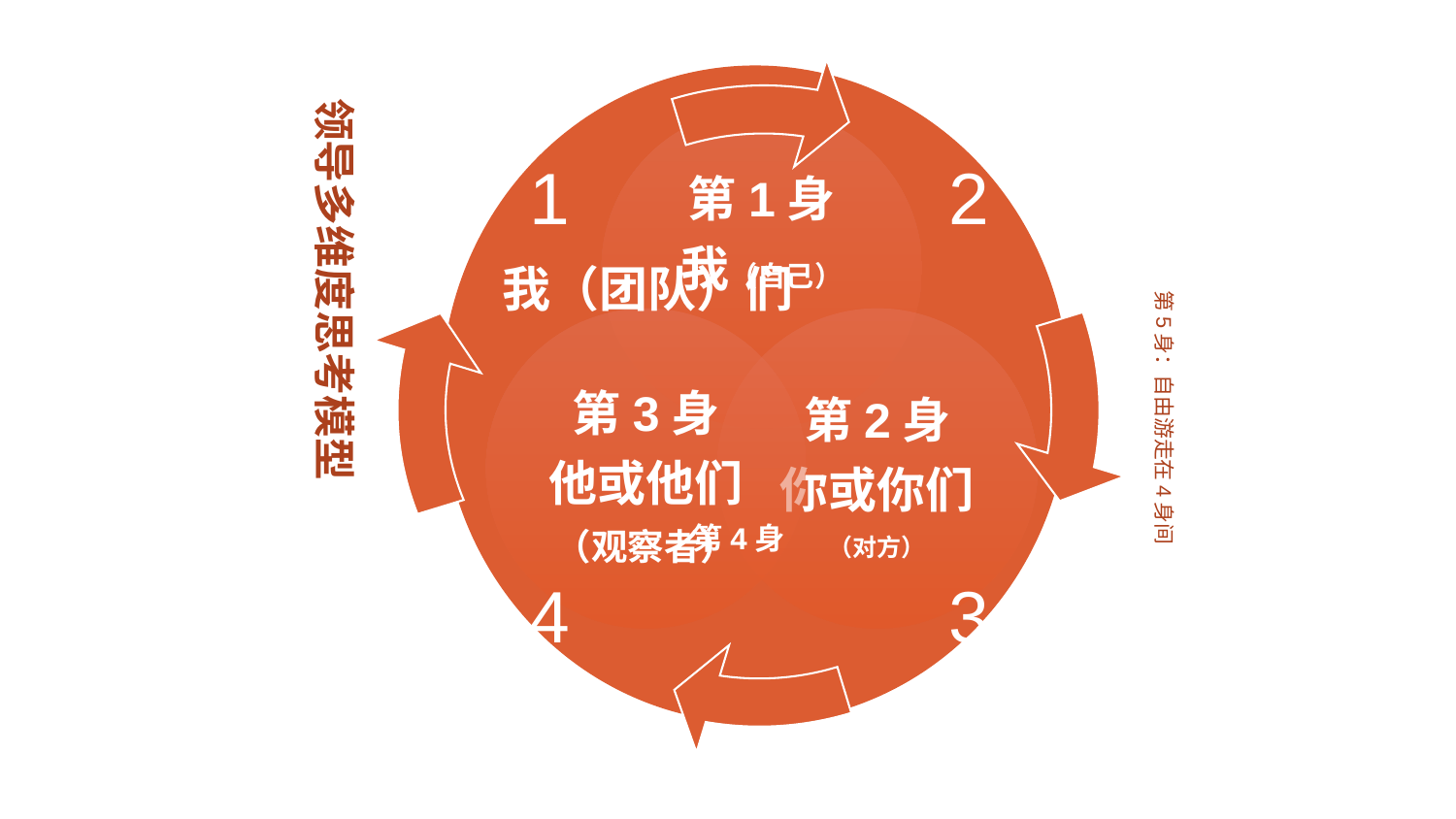

2
3
4
1

第1身
我（自己）
第2身
你或你们
（对方）
第3身
他或他们
（观察者）
领导多维度思考模型
我（团队）们
第5身：自由游走在4身间
第4身